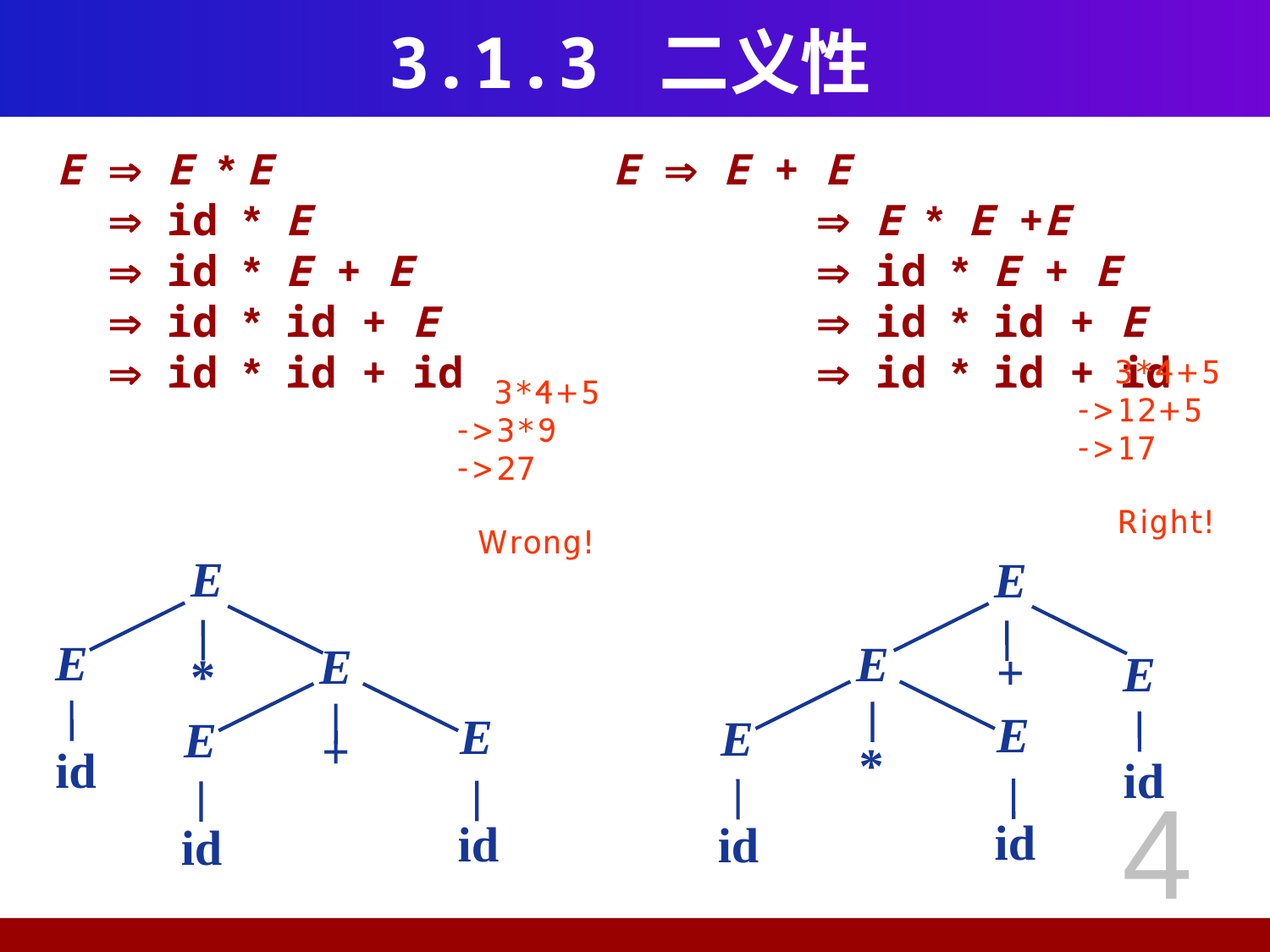

# 3.1.3 二义性
E ⇒ E * E 			E ⇒ E + E
  ⇒ id * E				   ⇒ E * E +E
  ⇒ id * E + E			   ⇒ id * E + E
  ⇒ id * id + E			   ⇒ id * id + E
  ⇒ id * id + id			   ⇒ id * id + id

    3*4+5
->12+5
->17
    3*4+5
->3*9
->27
Right!
Wrong!
E
E

E
E
E
+
E
*

E

E
E
E

+
*
id
id

id
id
id
id
4